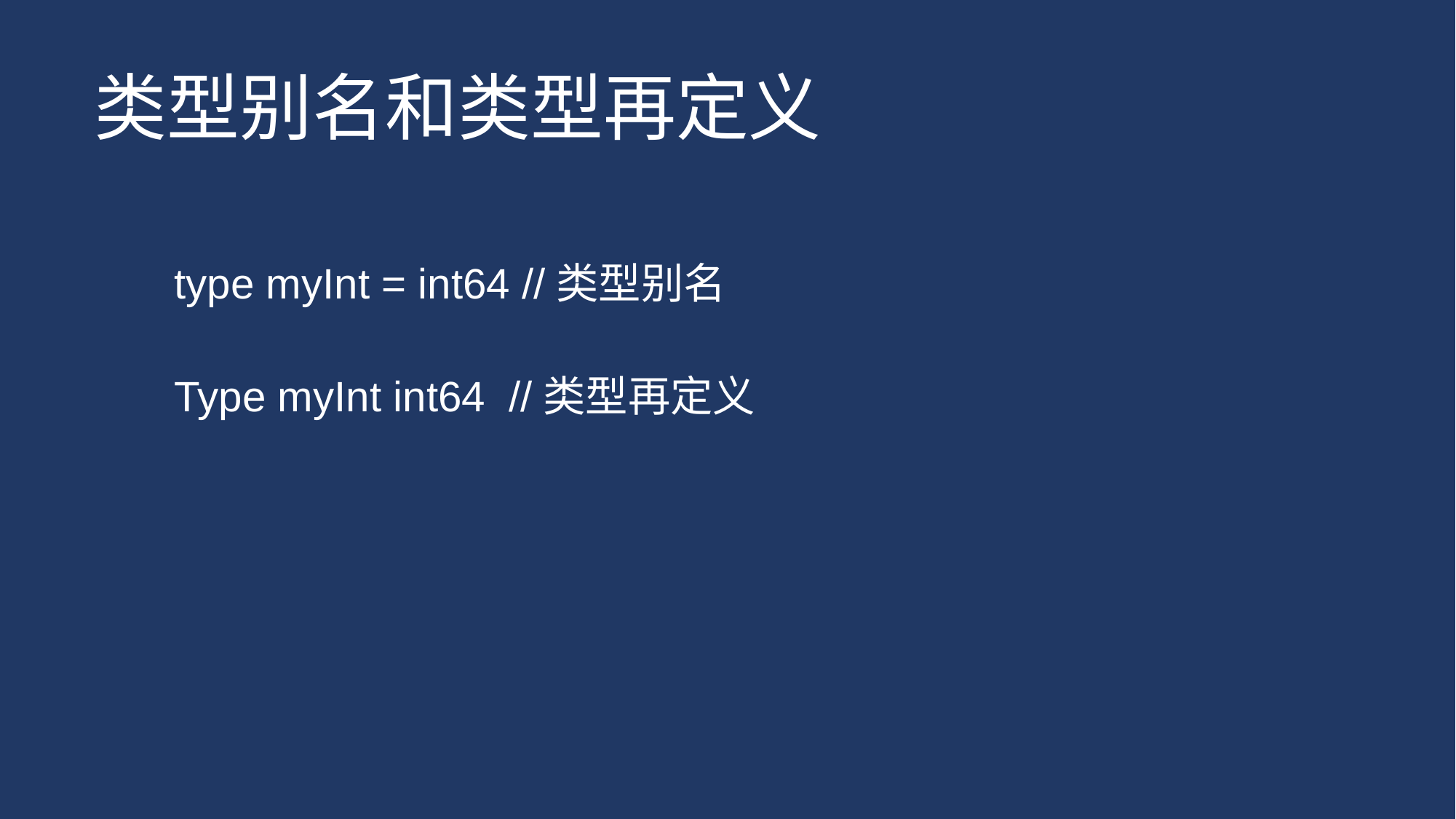

类型别名和类型再定义
type myInt = int64 //类型别名
Type myInt int64  //类型再定义